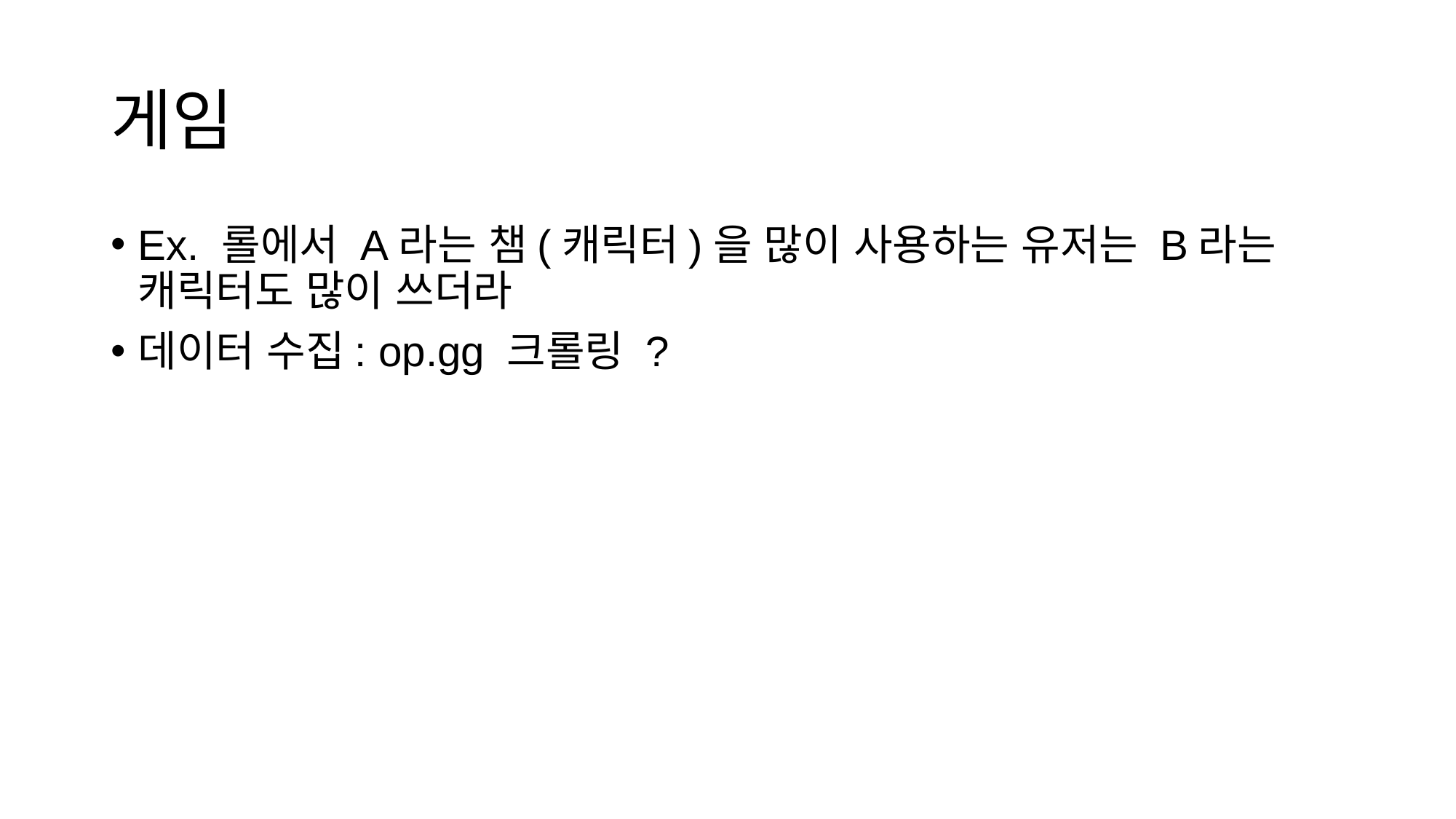

# 게임
Ex. 롤에서 A라는 챔(캐릭터)을 많이 사용하는 유저는 B라는 캐릭터도 많이 쓰더라
데이터 수집: op.gg 크롤링 ?